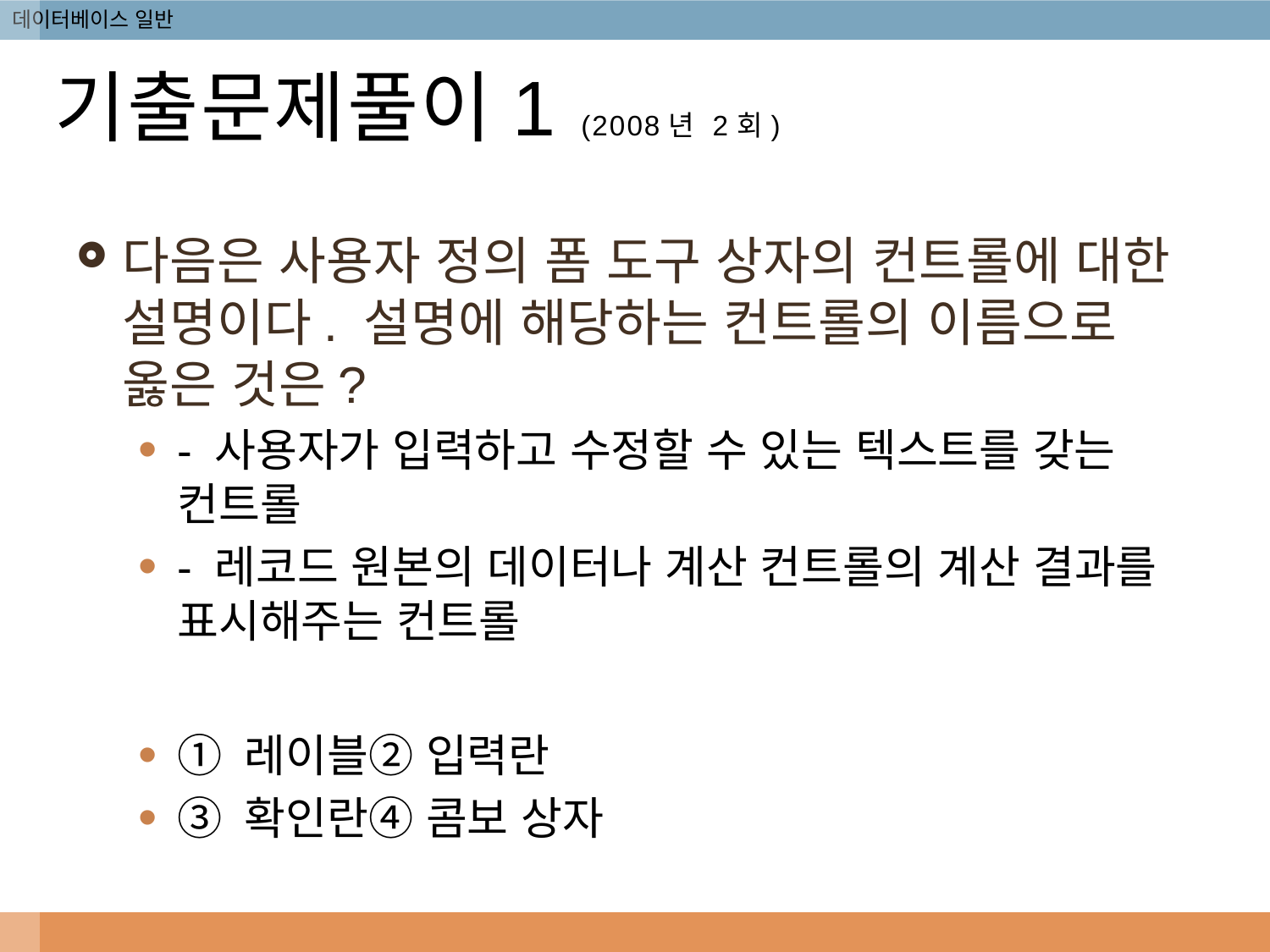

# 기출문제풀이1 (2008년 2회)
다음은 사용자 정의 폼 도구 상자의 컨트롤에 대한 설명이다. 설명에 해당하는 컨트롤의 이름으로 옳은 것은?
- 사용자가 입력하고 수정할 수 있는 텍스트를 갖는 컨트롤
- 레코드 원본의 데이터나 계산 컨트롤의 계산 결과를 표시해주는 컨트롤

① 레이블② 입력란
③ 확인란④ 콤보 상자